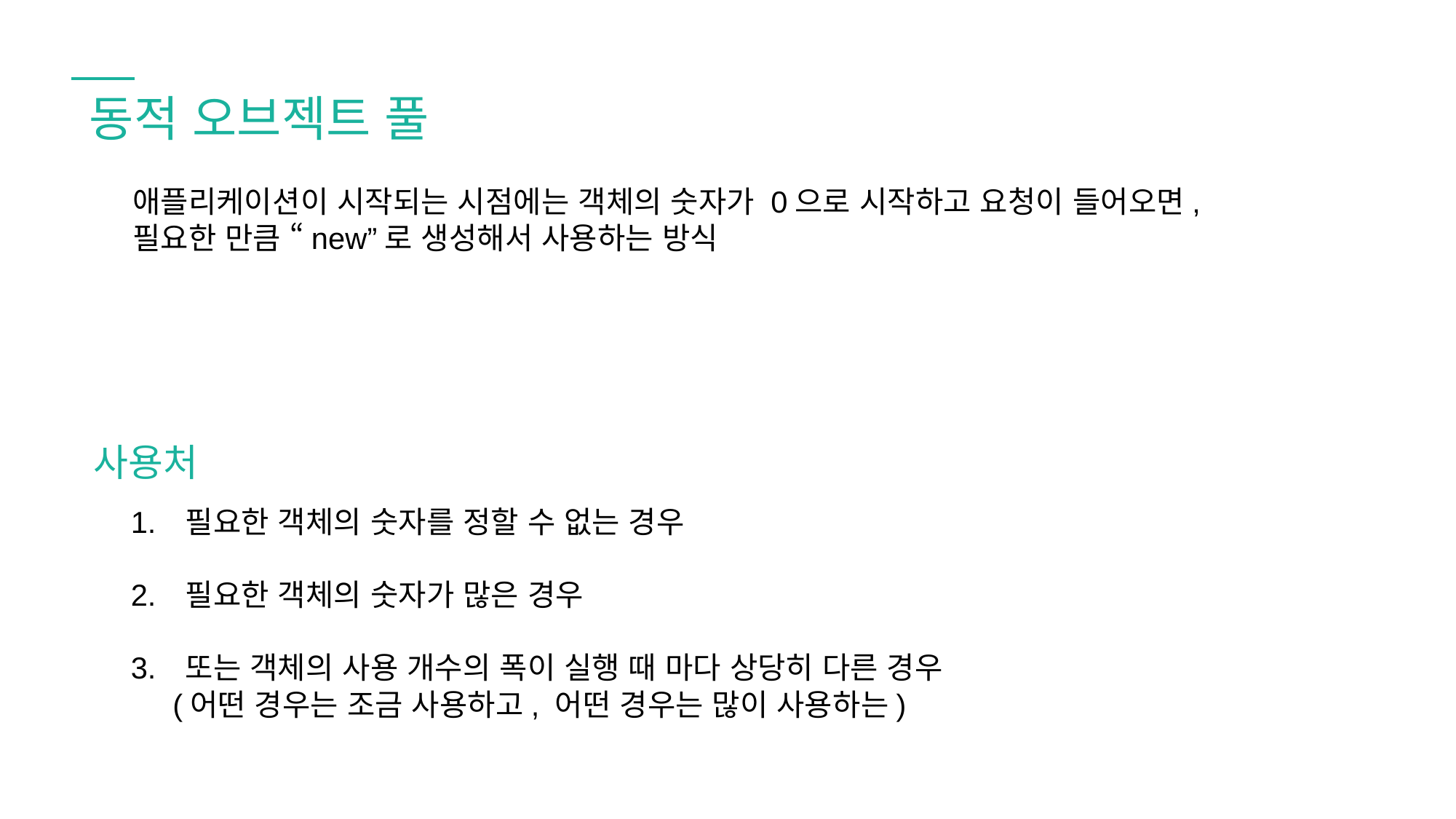

동적 오브젝트 풀
애플리케이션이 시작되는 시점에는 객체의 숫자가 0으로 시작하고 요청이 들어오면,
필요한 만큼 “new”로 생성해서 사용하는 방식
사용처
필요한 객체의 숫자를 정할 수 없는 경우

필요한 객체의 숫자가 많은 경우

또는 객체의 사용 개수의 폭이 실행 때 마다 상당히 다른 경우
     (어떤 경우는 조금 사용하고, 어떤 경우는 많이 사용하는)
BUSINESS